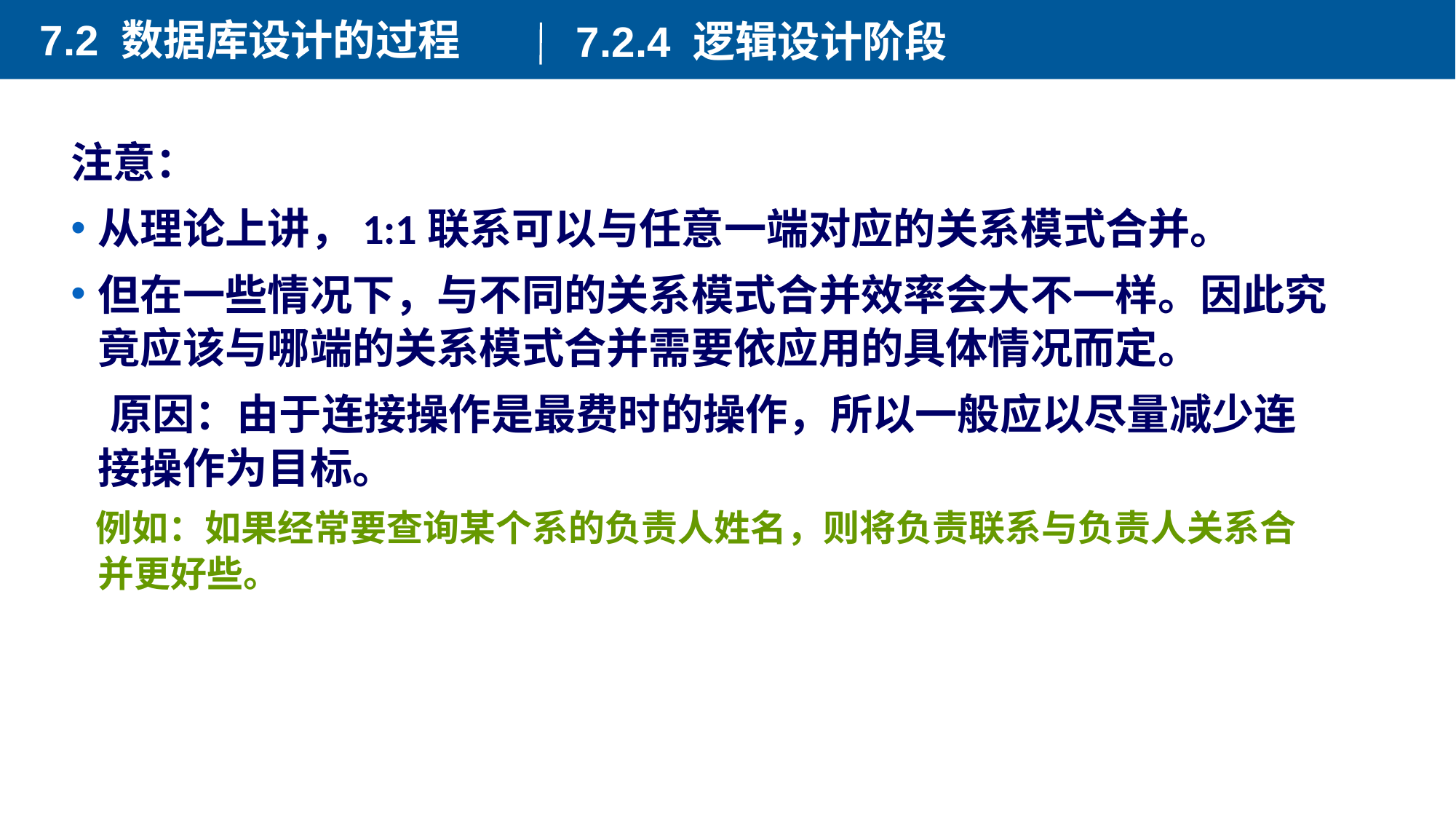

7.2 数据库设计的过程
7.2.4 逻辑设计阶段
注意：
从理论上讲，1:1联系可以与任意一端对应的关系模式合并。
但在一些情况下，与不同的关系模式合并效率会大不一样。因此究竟应该与哪端的关系模式合并需要依应用的具体情况而定。
   原因：由于连接操作是最费时的操作，所以一般应以尽量减少连接操作为目标。
  例如：如果经常要查询某个系的负责人姓名，则将负责联系与负责人关系合并更好些。